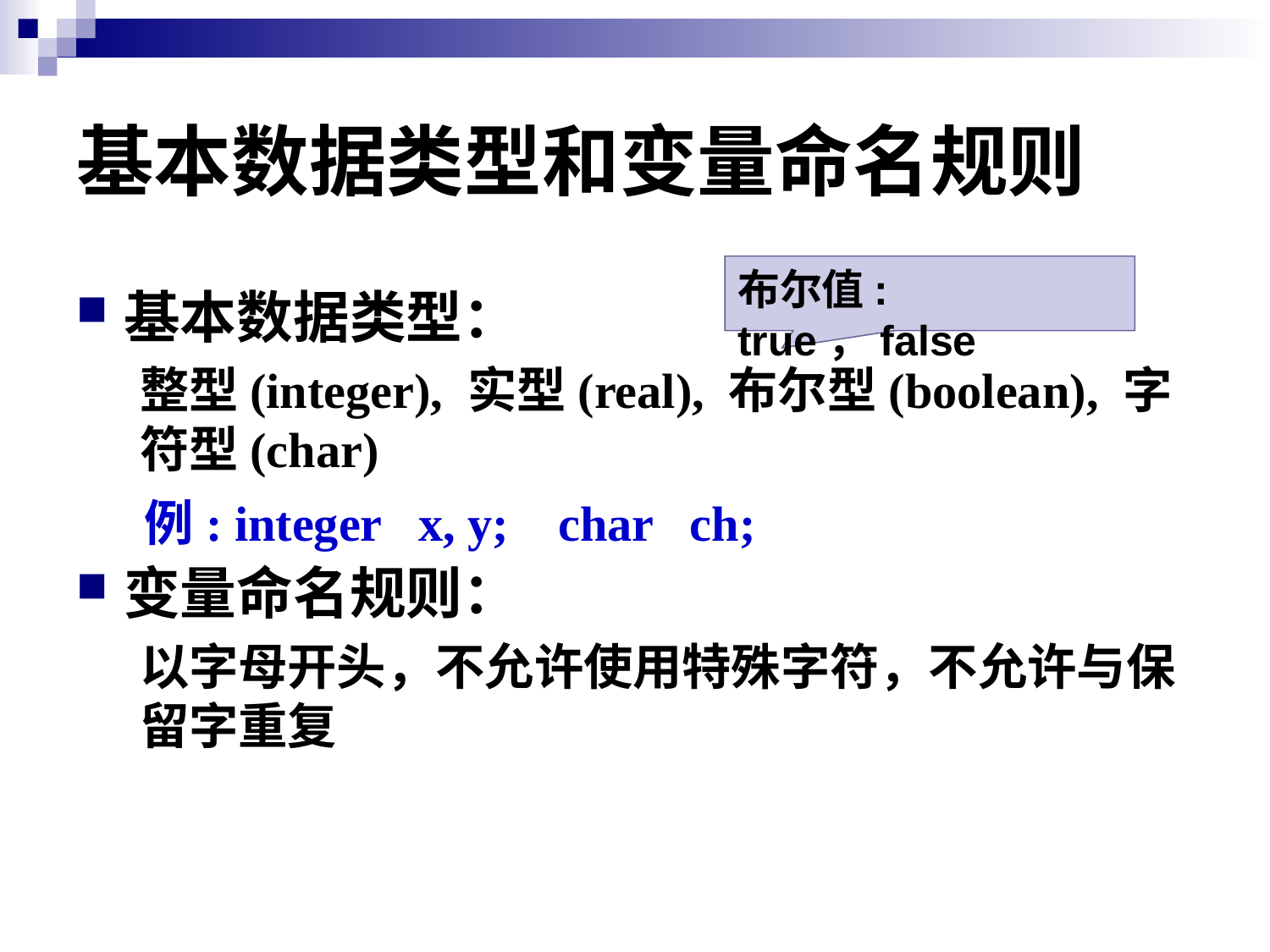

# 基本数据类型和变量命名规则
布尔值: true，false
基本数据类型：
整型(integer), 实型(real), 布尔型(boolean), 字符型(char)

变量命名规则：
以字母开头，不允许使用特殊字符，不允许与保留字重复

例: integer   x, y;    char   ch;